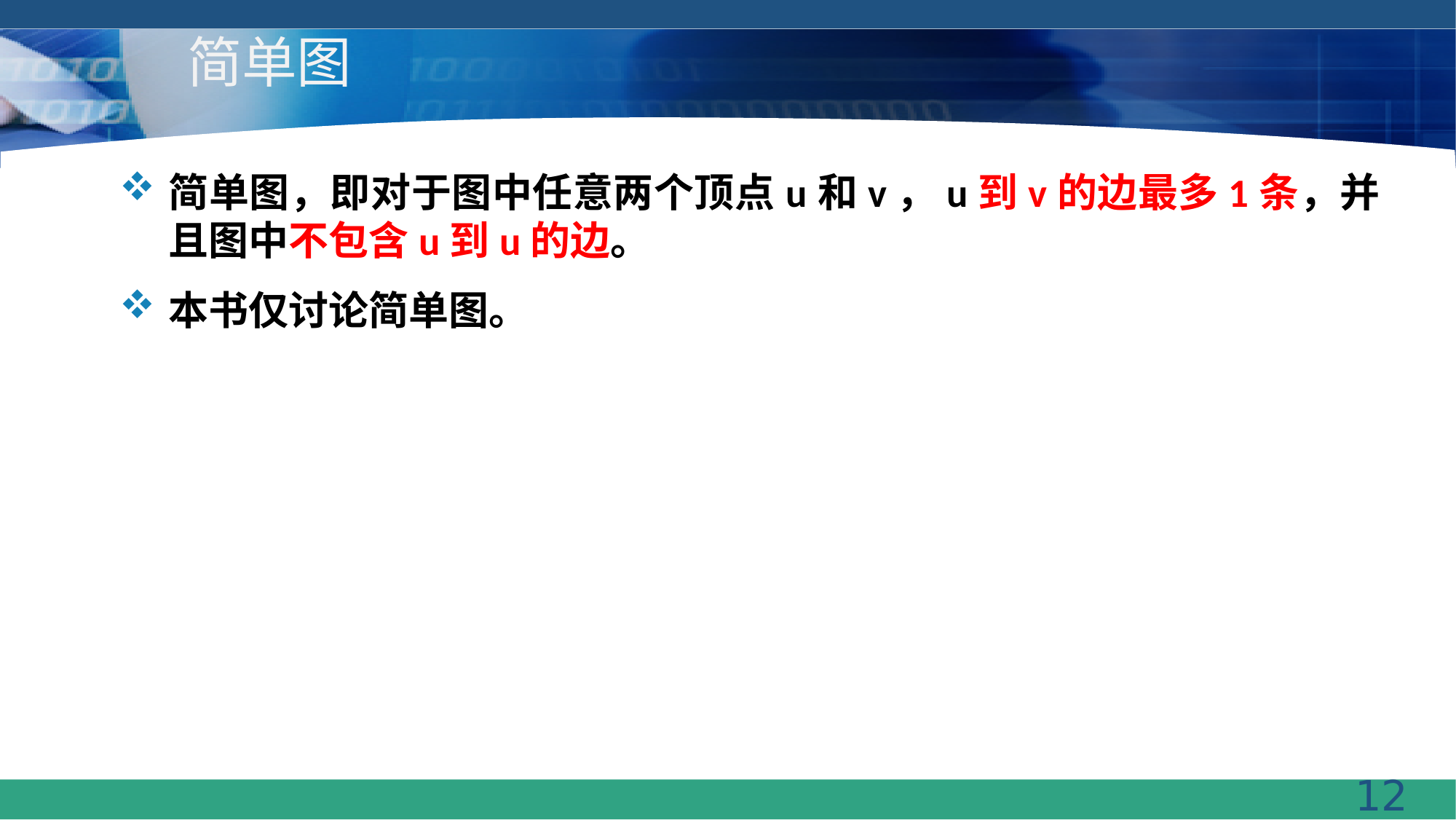

# 简单图
简单图，即对于图中任意两个顶点u和v，u到v的边最多1条，并且图中不包含u到u的边。
本书仅讨论简单图。